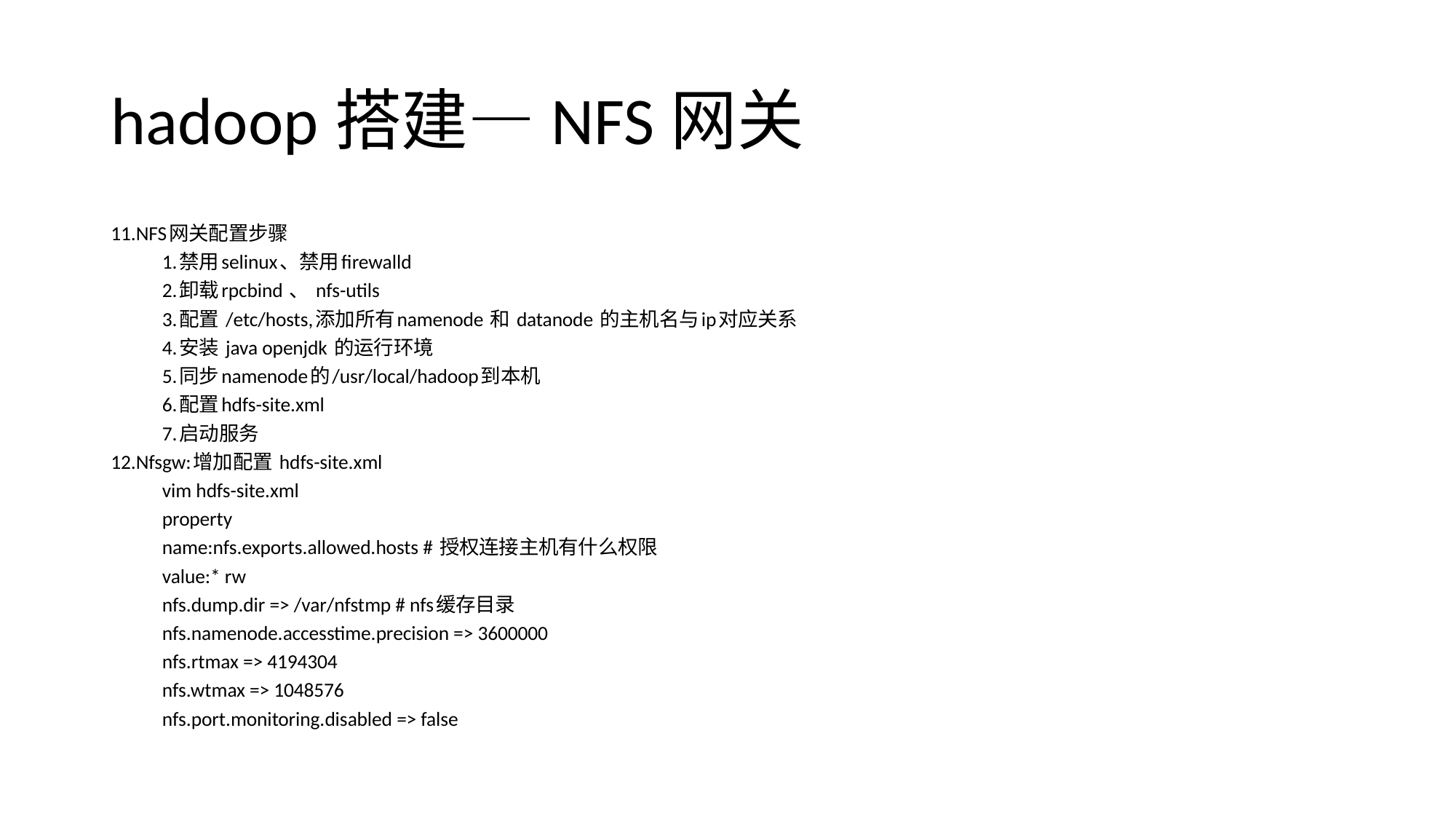

# hadoop搭建—NFS网关
11.NFS网关配置步骤
	1.禁用selinux、禁用firewalld
	2.卸载rpcbind 、 nfs-utils
	3.配置 /etc/hosts,添加所有namenode 和 datanode 的主机名与ip对应关系
	4.安装 java openjdk 的运行环境
	5.同步namenode的/usr/local/hadoop到本机
	6.配置hdfs-site.xml
	7.启动服务
12.Nfsgw:增加配置 hdfs-site.xml
	vim hdfs-site.xml
		property
			name:nfs.exports.allowed.hosts # 授权连接主机有什么权限
			value:* rw
		nfs.dump.dir => /var/nfstmp # nfs缓存目录
		nfs.namenode.accesstime.precision => 3600000
		nfs.rtmax => 4194304
		nfs.wtmax => 1048576
		nfs.port.monitoring.disabled => false